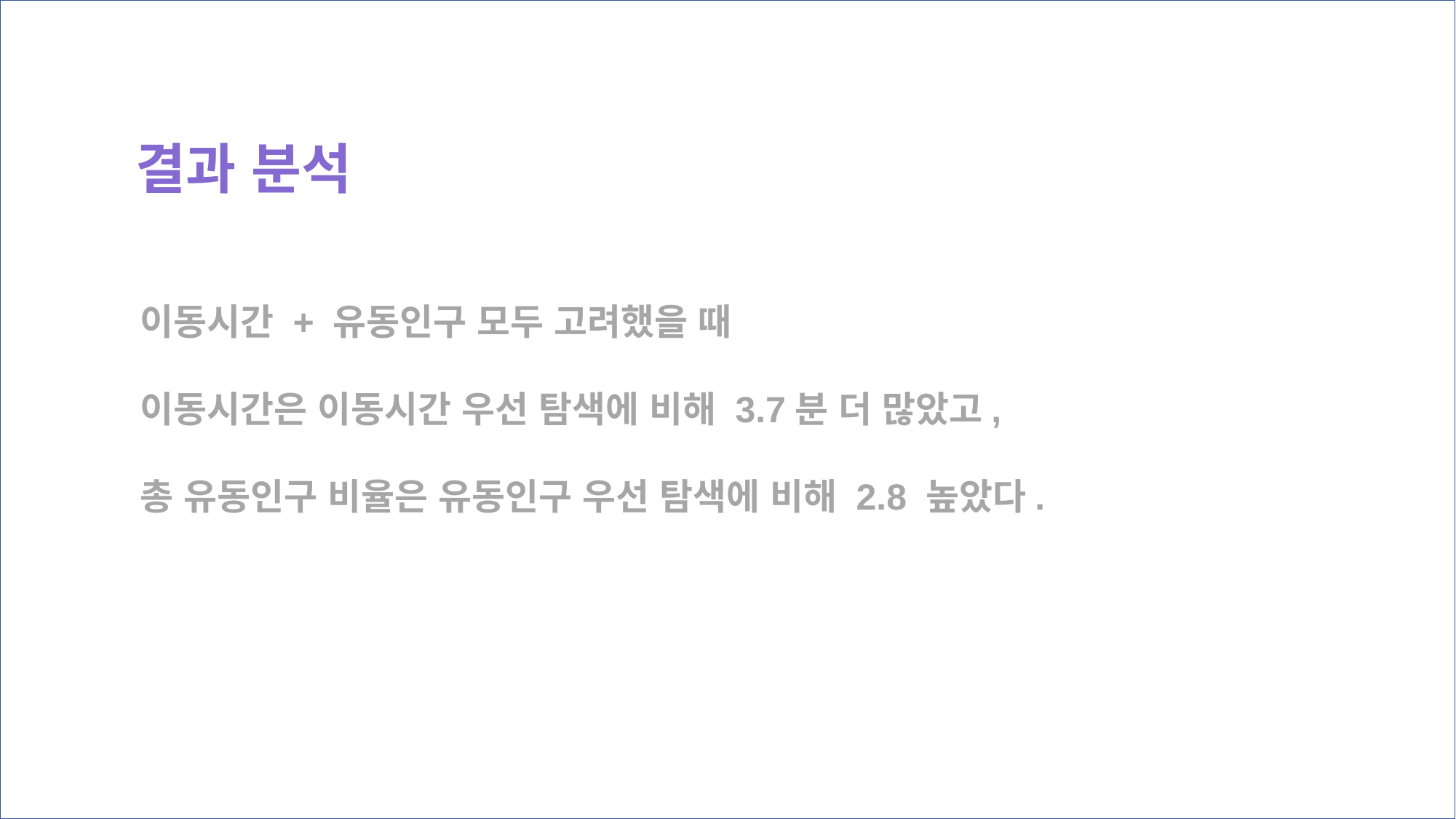

결과 분석
이동시간 + 유동인구 모두 고려했을 때

이동시간은 이동시간 우선 탐색에 비해 3.7분 더 많았고,

총 유동인구 비율은 유동인구 우선 탐색에 비해 2.8 높았다.